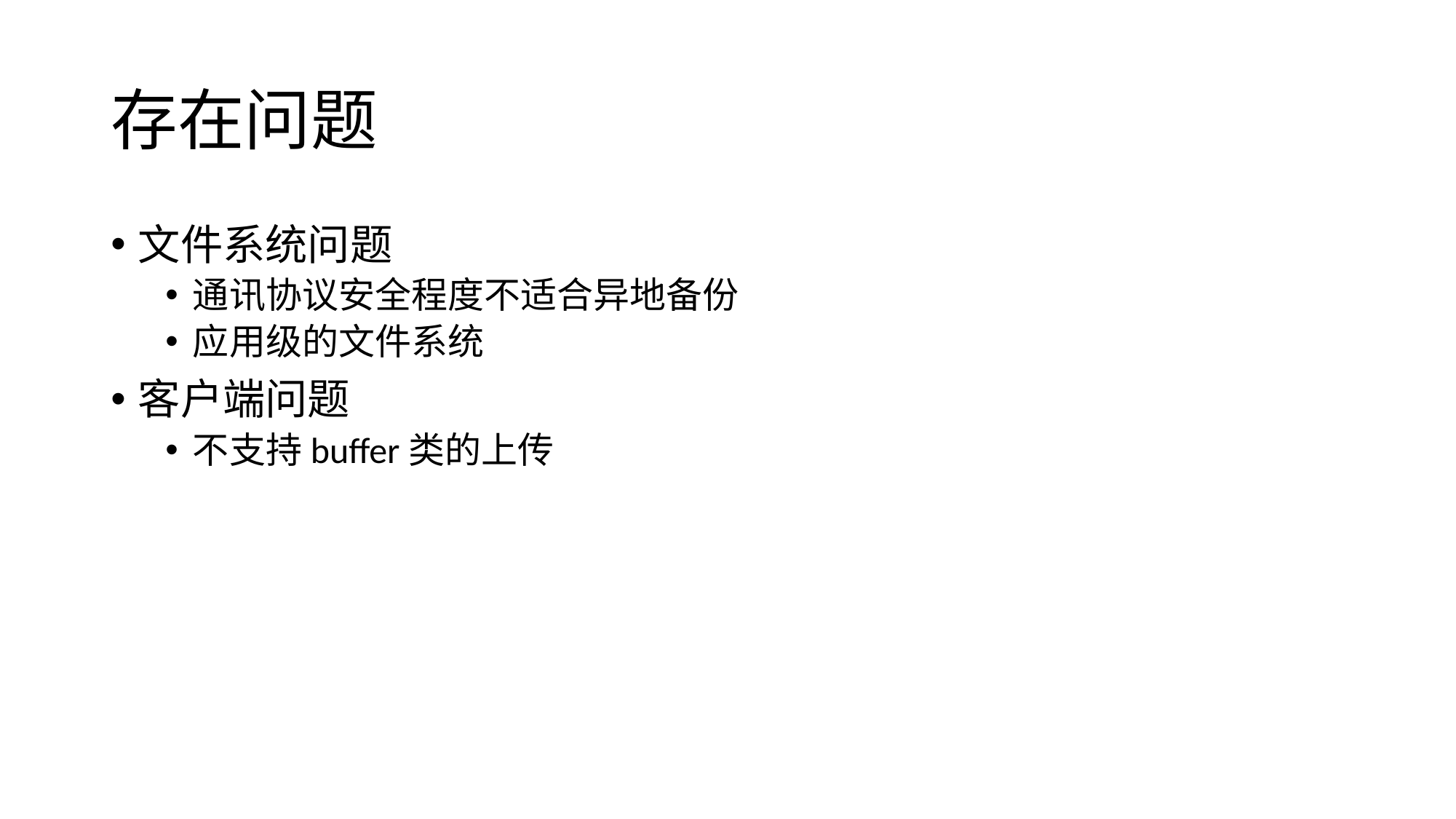

# 存在问题
文件系统问题
通讯协议安全程度不适合异地备份
应用级的文件系统
客户端问题
不支持buffer类的上传